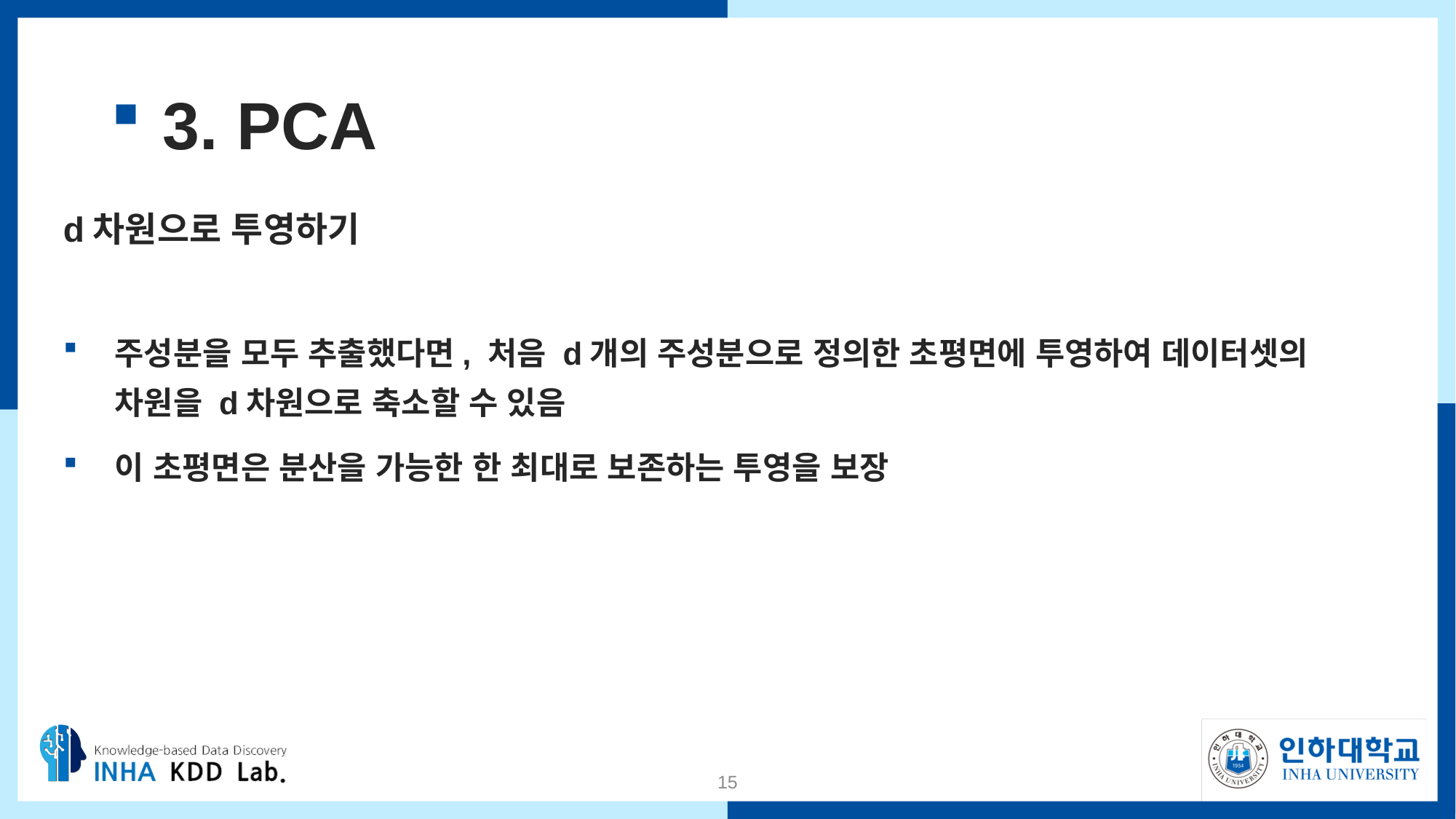

# 3. PCA
d차원으로 투영하기

주성분을 모두 추출했다면, 처음 d개의 주성분으로 정의한 초평면에 투영하여 데이터셋의 차원을 d차원으로 축소할 수 있음
이 초평면은 분산을 가능한 한 최대로 보존하는 투영을 보장

15